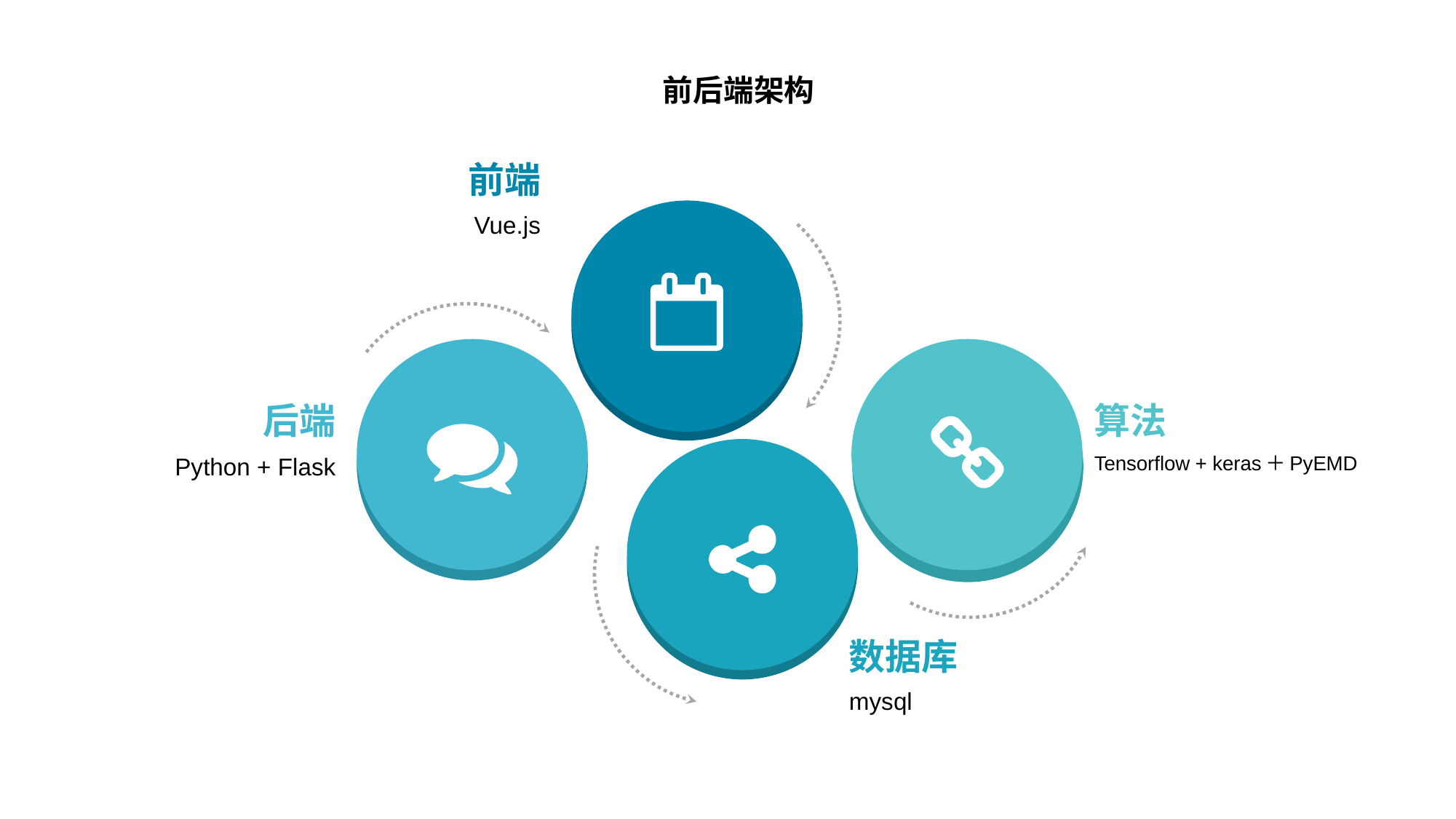

前后端架构
前端
Vue.js

后端
Python + Flask
算法
Tensorflow + keras＋PyEMD

数据库
mysql